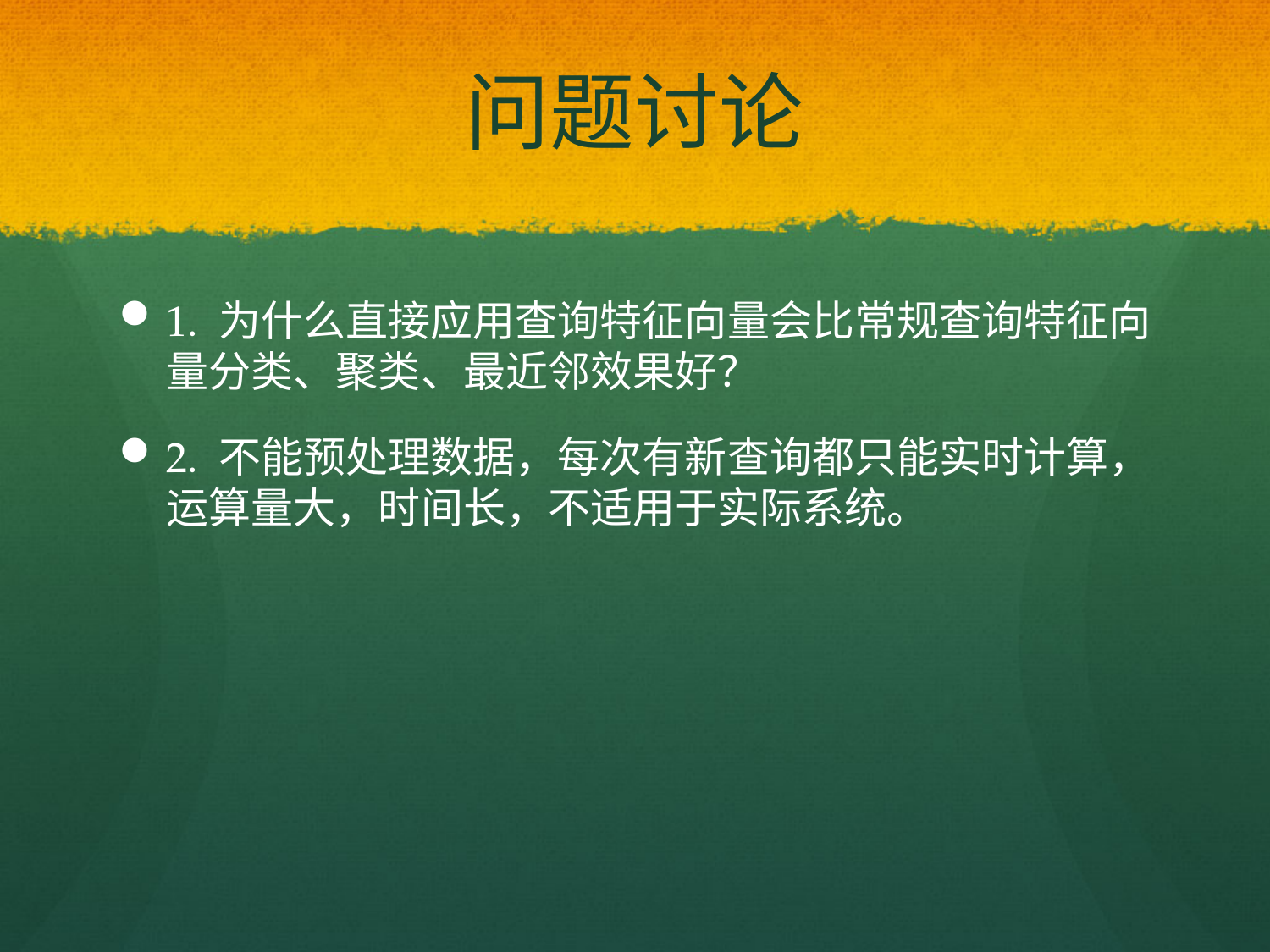

# 问题讨论
1. 为什么直接应用查询特征向量会比常规查询特征向量分类、聚类、最近邻效果好？
2. 不能预处理数据，每次有新查询都只能实时计算，运算量大，时间长，不适用于实际系统。